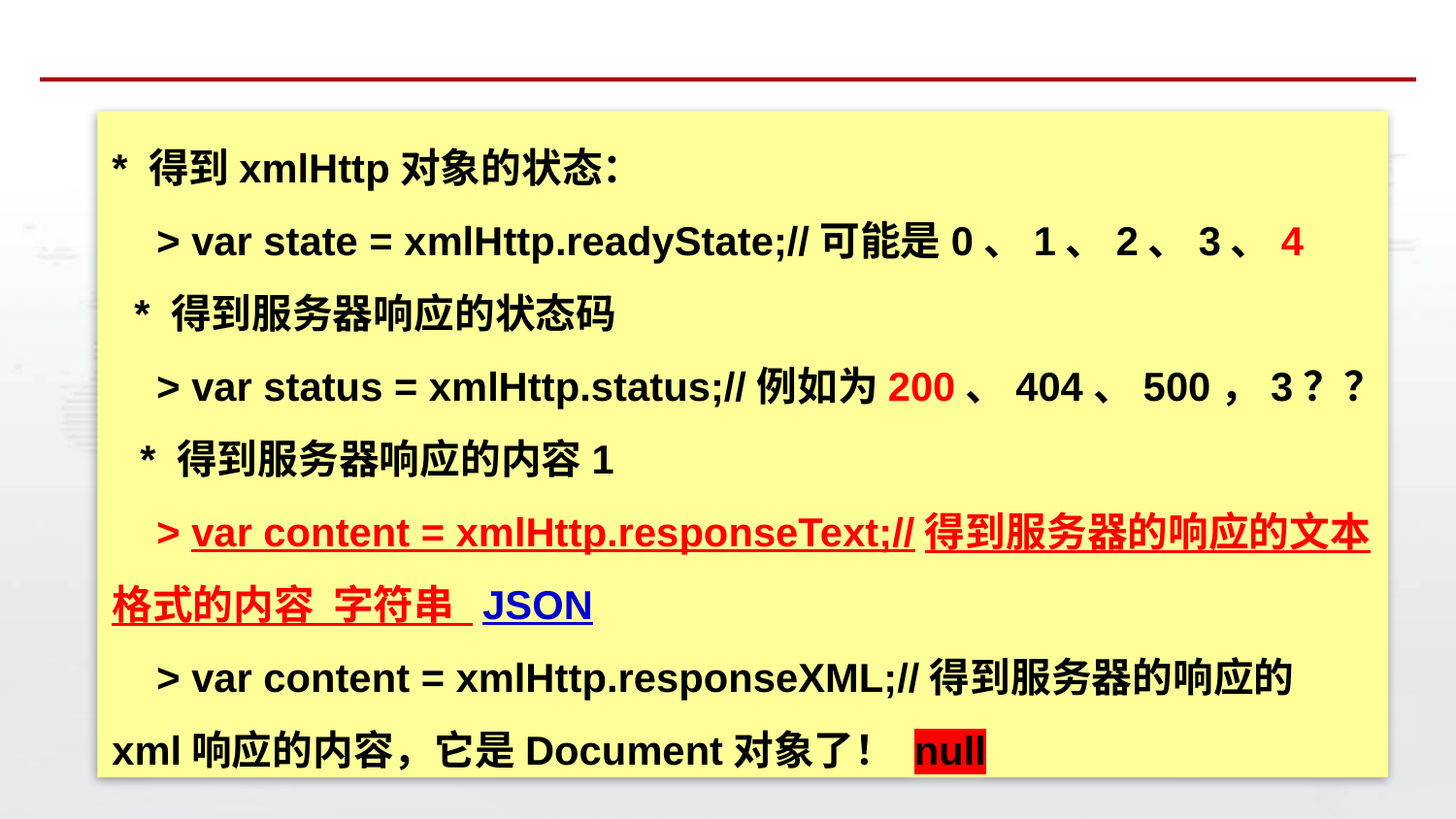

* 得到xmlHttp对象的状态：
    > var state = xmlHttp.readyState;//可能是0、1、2、3、4
  * 得到服务器响应的状态码
    > var status = xmlHttp.status;//例如为200、404、500，3？？  * 得到服务器响应的内容1
    > var content = xmlHttp.responseText;//得到服务器的响应的文本格式的内容  字符串  JSON
    > var content = xmlHttp.responseXML;//得到服务器的响应的xml响应的内容，它是Document对象了！ null